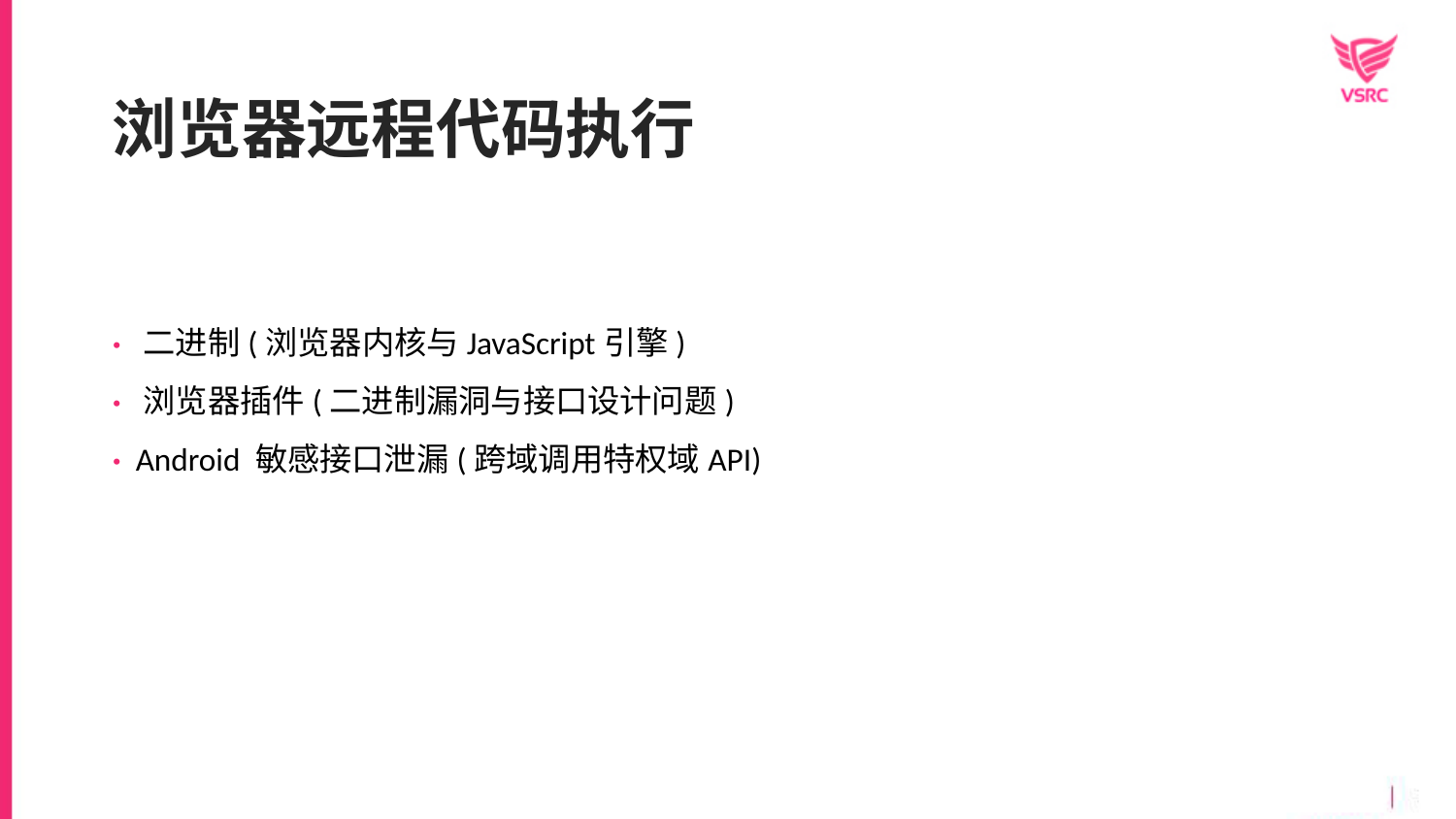

浏览器远程代码执行
·  二进制(浏览器内核与JavaScript引擎)
·  浏览器插件(二进制漏洞与接口设计问题)
·  Android 敏感接口泄漏(跨域调用特权域API)